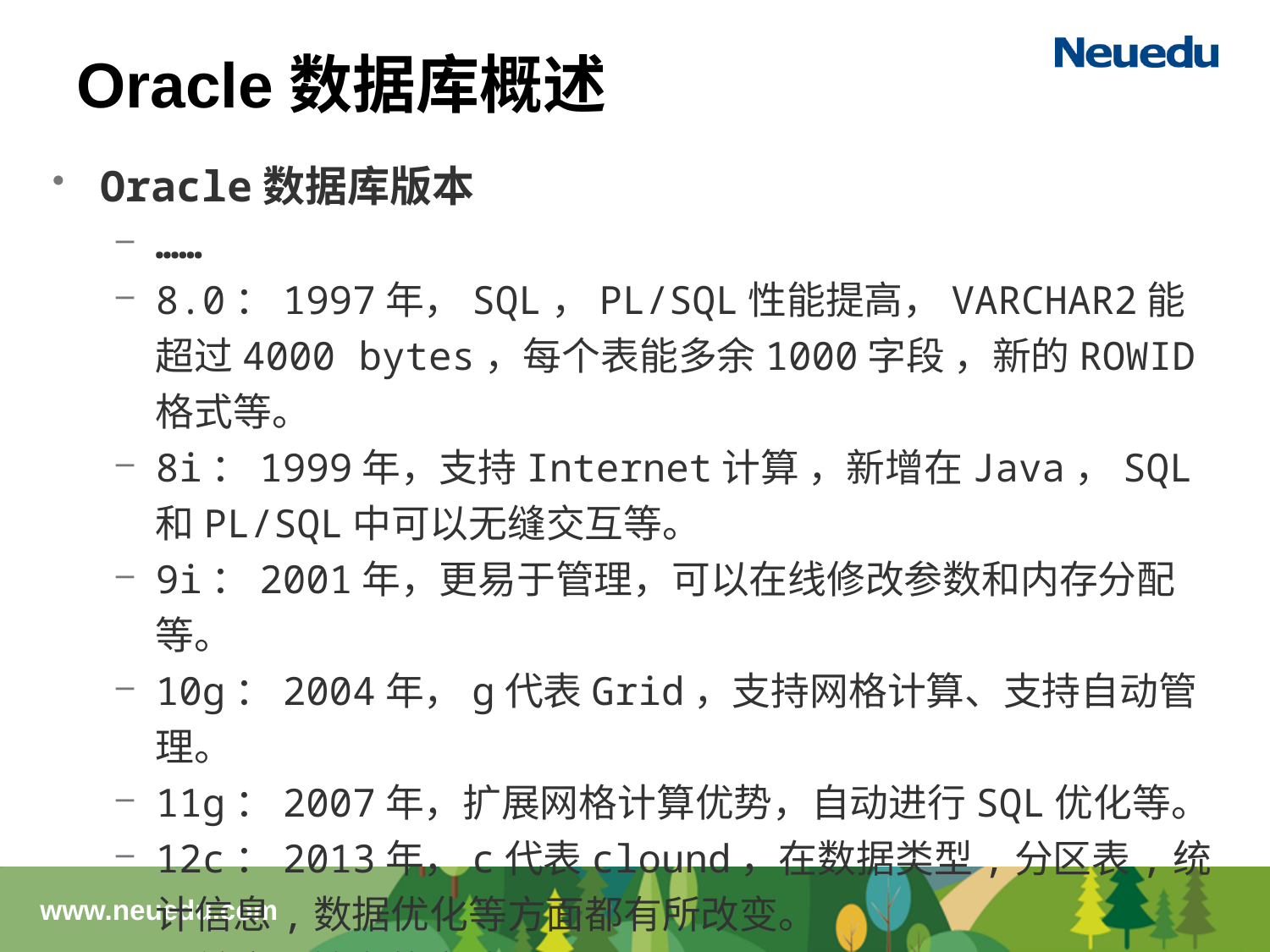

# Oracle数据库概述
Oracle数据库版本
……
8.0：1997年，SQL，PL/SQL性能提高，VARCHAR2能超过4000 bytes，每个表能多余1000字段 ，新的ROWID格式等。
8i：1999年，支持Internet计算 ，新增在Java，SQL和PL/SQL中可以无缝交互等。
9i：2001年，更易于管理，可以在线修改参数和内存分配等。
10g：2004年，g代表Grid，支持网格计算、支持自动管理。
11g：2007年，扩展网格计算优势，自动进行SQL优化等。
12c：2013年，c代表clound，在数据类型,分区表,统计信息,数据优化等方面都有所改变。
目前应用较多的应该是9i/10g/11g。